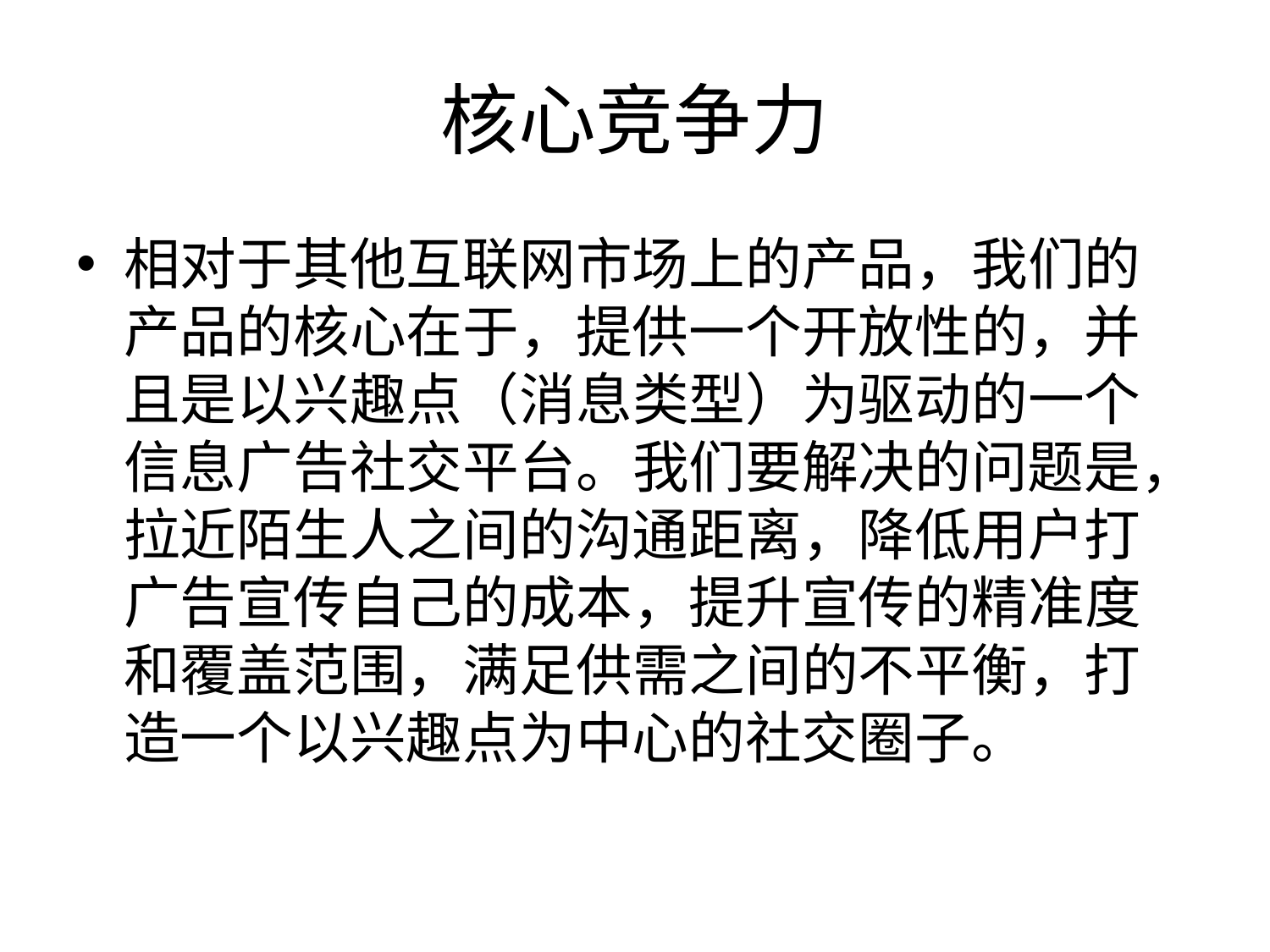

# 核心竞争力
相对于其他互联网市场上的产品，我们的产品的核心在于，提供一个开放性的，并且是以兴趣点（消息类型）为驱动的一个信息广告社交平台。我们要解决的问题是，拉近陌生人之间的沟通距离，降低用户打广告宣传自己的成本，提升宣传的精准度和覆盖范围，满足供需之间的不平衡，打造一个以兴趣点为中心的社交圈子。